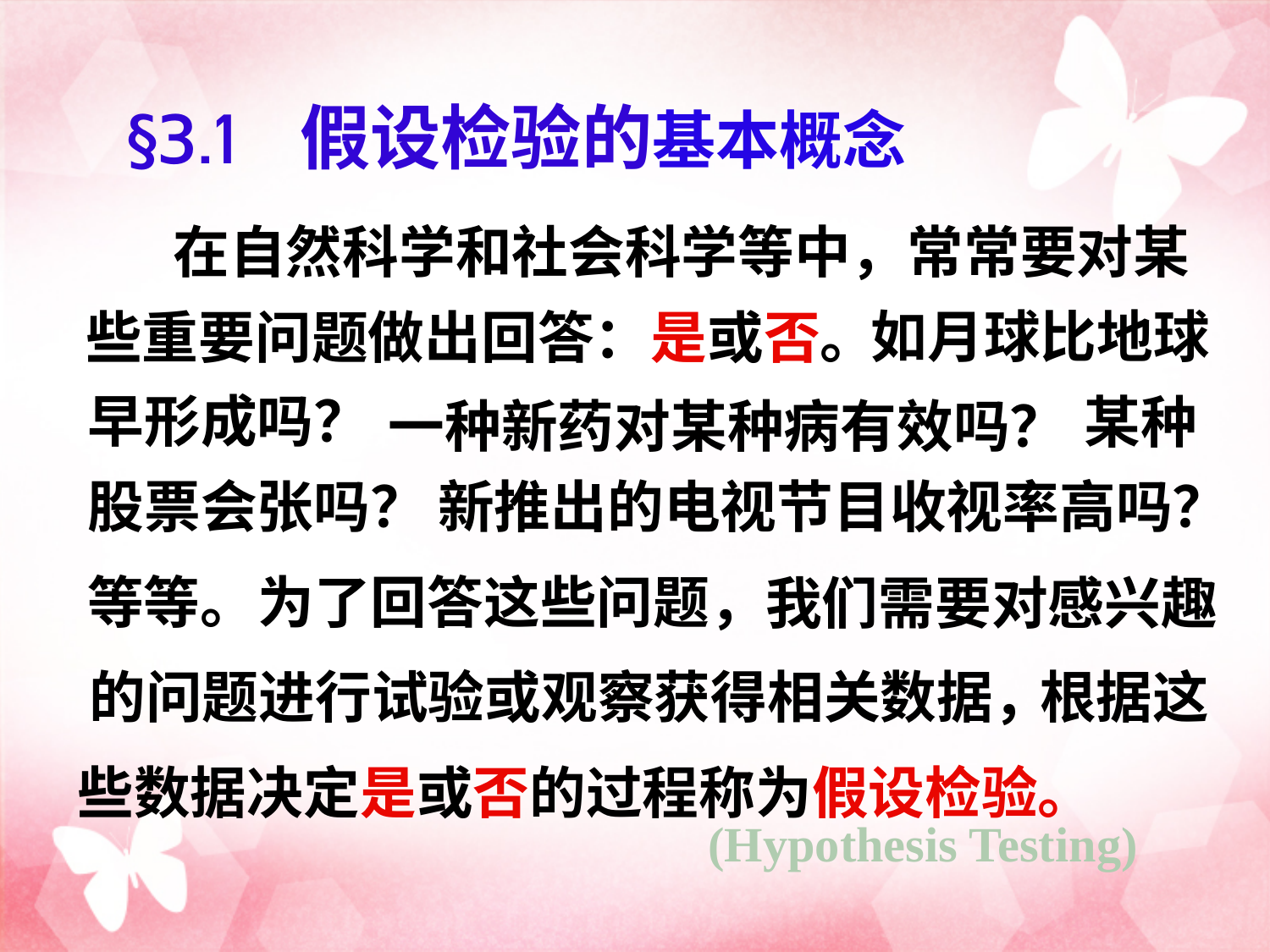

# §3.1  假设检验的基本概念
在自然科学和社会科学等中，常常要对某
如月球比地球
些重要问题做出回答：是或否。
早形成吗？
某种
一种新药对某种病有效吗？
股票会张吗？
新推出的电视节目收视率高吗？
等等。
为了回答这些问题，
我们需要对感兴趣
的问题进行试验或观察获得相关数据，
根据这
些数据决定是或否的过程称为假设检验。
(Hypothesis Testing)